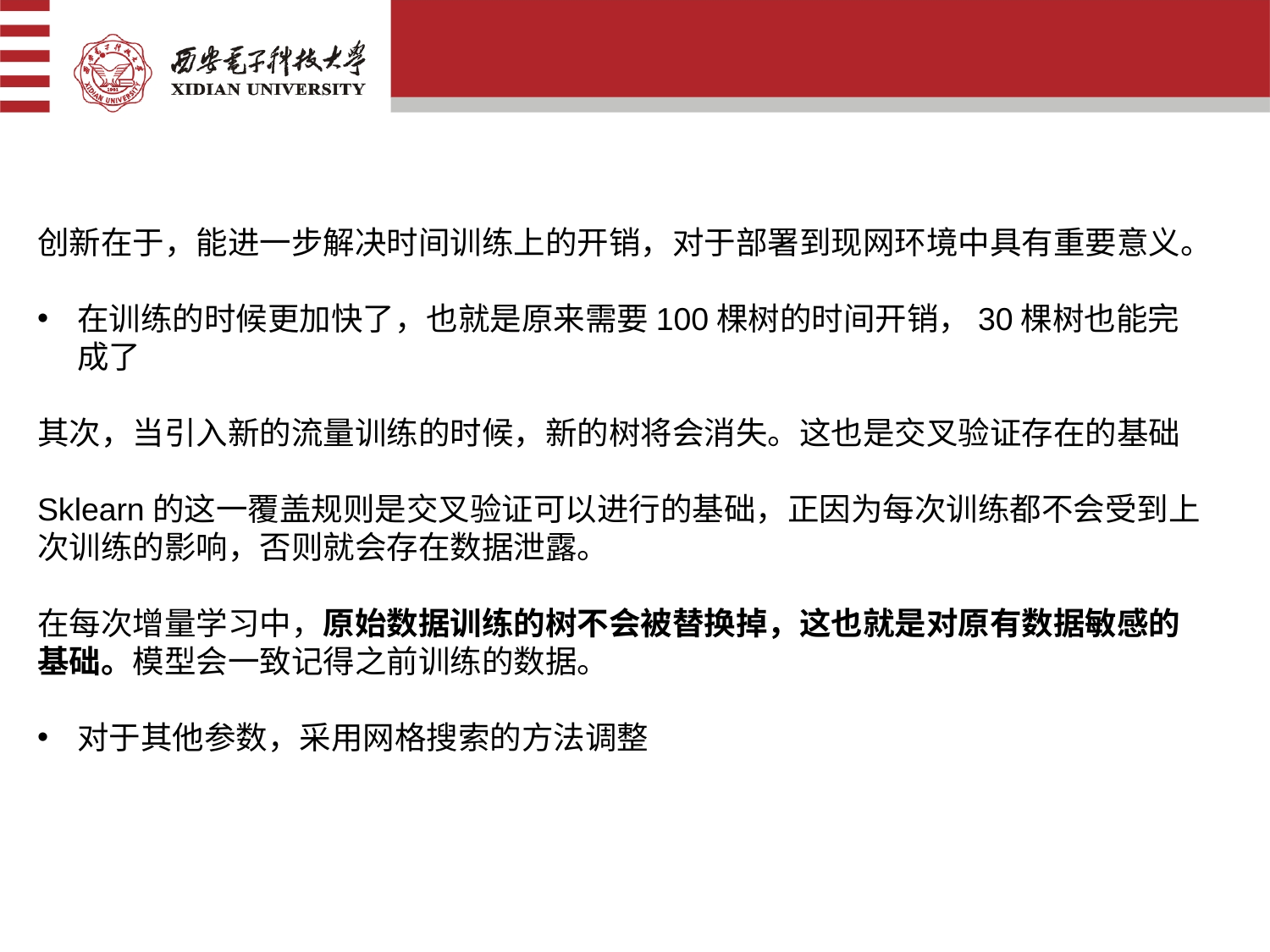

创新在于，能进一步解决时间训练上的开销，对于部署到现网环境中具有重要意义。

在训练的时候更加快了，也就是原来需要100棵树的时间开销，30棵树也能完成了

其次，当引入新的流量训练的时候，新的树将会消失。这也是交叉验证存在的基础

Sklearn的这一覆盖规则是交叉验证可以进行的基础，正因为每次训练都不会受到上次训练的影响，否则就会存在数据泄露。

在每次增量学习中，原始数据训练的树不会被替换掉，这也就是对原有数据敏感的基础。模型会一致记得之前训练的数据。

对于其他参数，采用网格搜索的方法调整